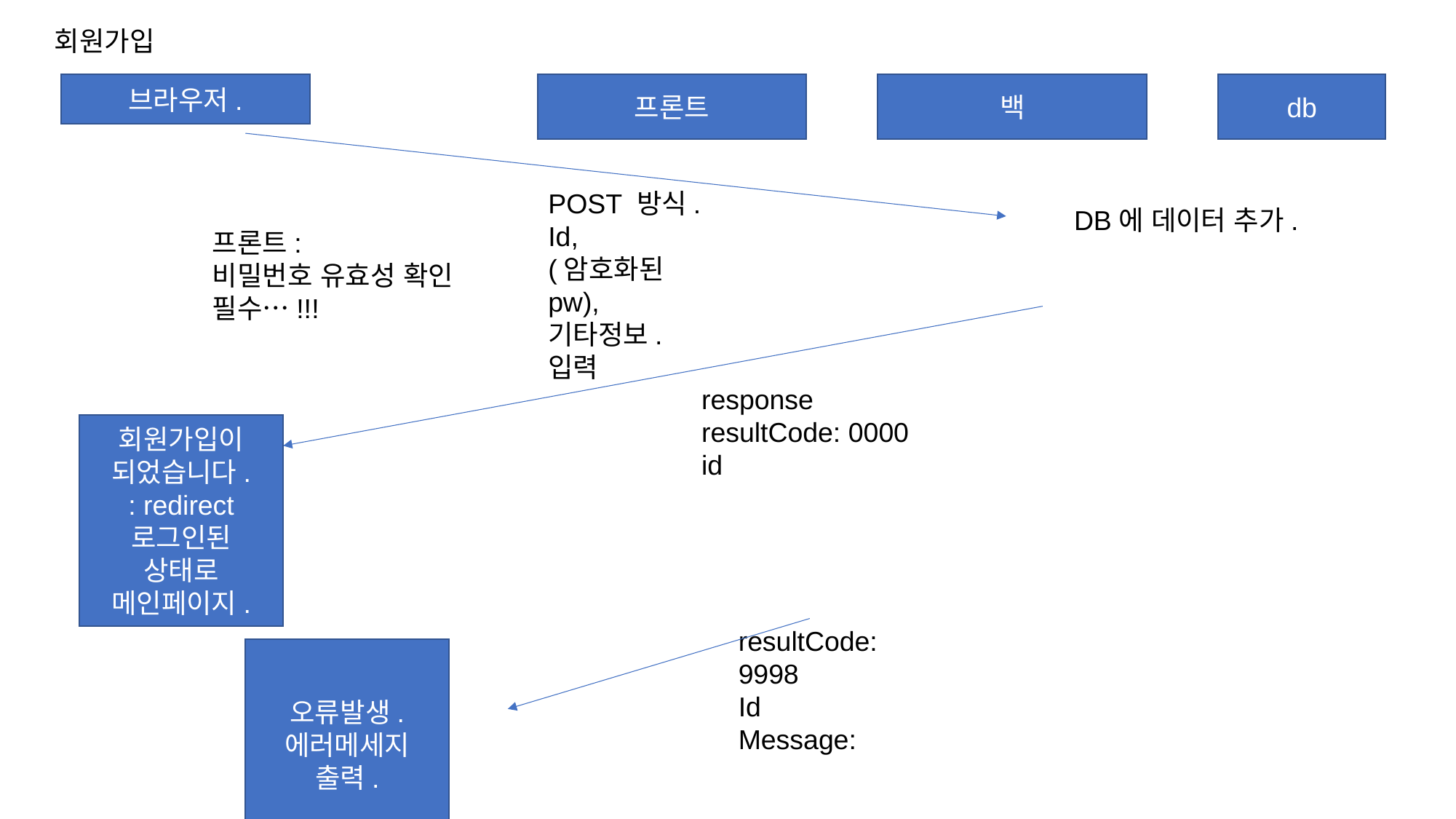

회원가입
브라우저.
프론트
백
db
POST 방식.
Id,
(암호화된pw),
기타정보.
입력
DB에 데이터 추가.
프론트:
비밀번호 유효성 확인 필수…!!!
response
resultCode: 0000
id

회원가입이 되었습니다.
: redirect 로그인된 상태로 메인페이지.
resultCode:
9998
Id
Message:

오류발생.
에러메세지 출력.